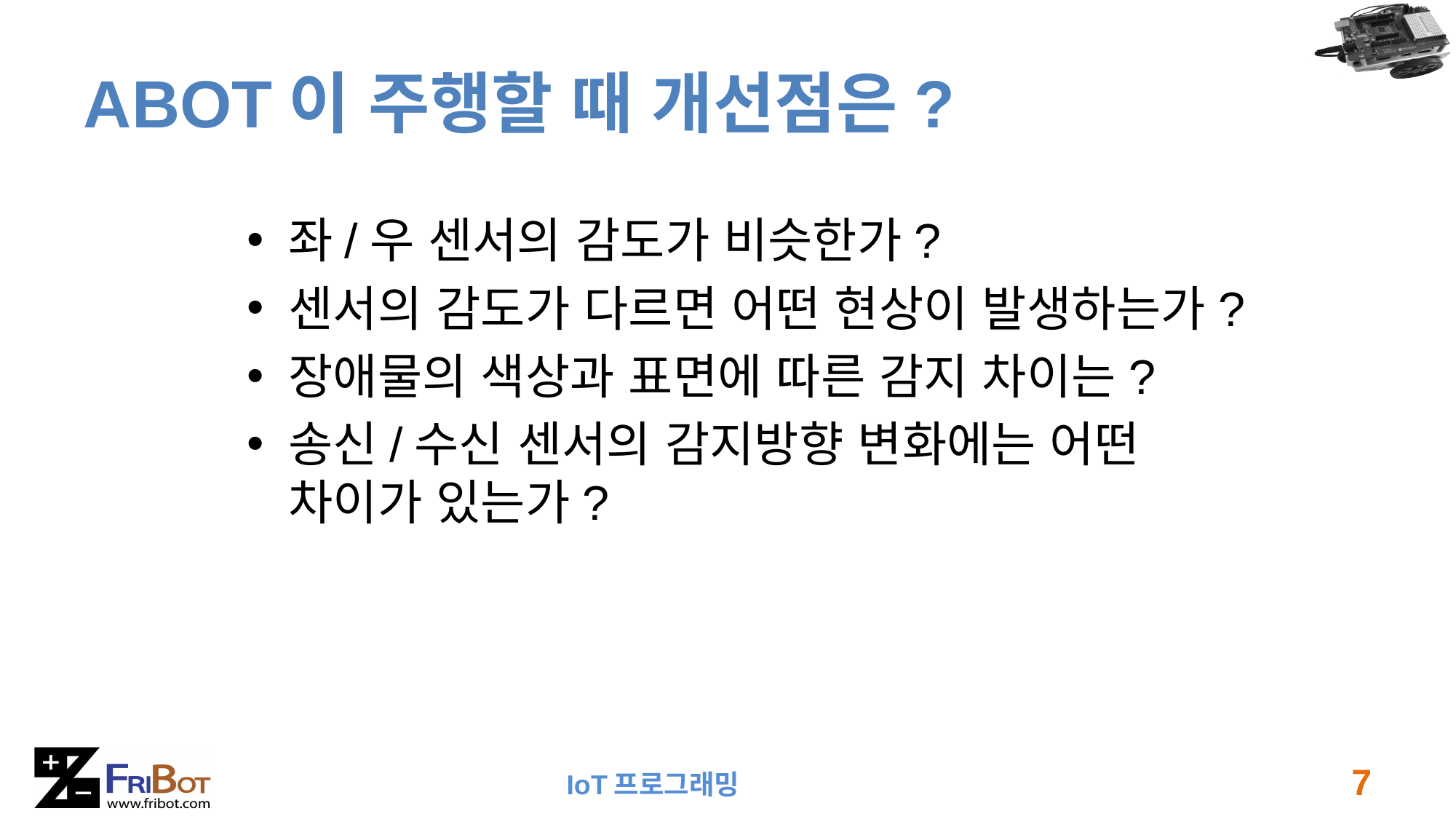

# ABOT이 주행할 때 개선점은?
좌/우 센서의 감도가 비슷한가?
센서의 감도가 다르면 어떤 현상이 발생하는가?
장애물의 색상과 표면에 따른 감지 차이는?
송신/수신 센서의 감지방향 변화에는 어떤 차이가 있는가?

7